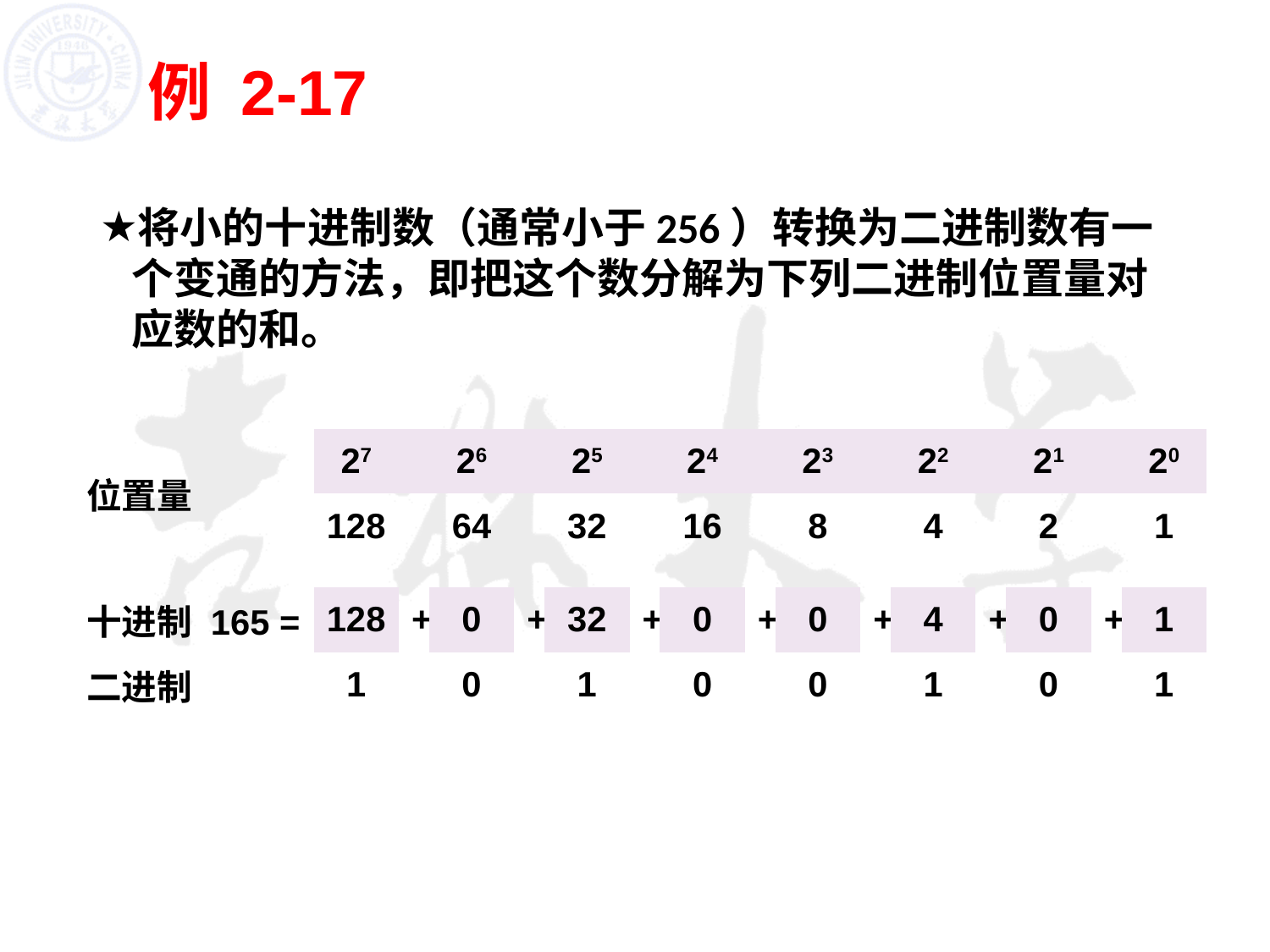

# 例 2-17
将小的十进制数（通常小于256）转换为二进制数有一个变通的方法，即把这个数分解为下列二进制位置量对应数的和。

| 位置量 | 27 |  | 26 |  | 25 |  | 24 |  | 23 |  | 22 |  | 21 |  | 20 |
| --- | --- | --- | --- | --- | --- | --- | --- | --- | --- | --- | --- | --- | --- | --- | --- |
|  | 128 |  | 64 |  | 32 |  | 16 |  | 8 |  | 4 |  | 2 |  | 1 |
|  |  |  |  |  |  |  |  |  |  |  |  |  |  |  |  |
| 十进制 165 = | 128 | + | 0 | + | 32 | + | 0 | + | 0 | + | 4 | + | 0 | + | 1 |
| 二进制 | 1 |  | 0 |  | 1 |  | 0 |  | 0 |  | 1 |  | 0 |  | 1 |